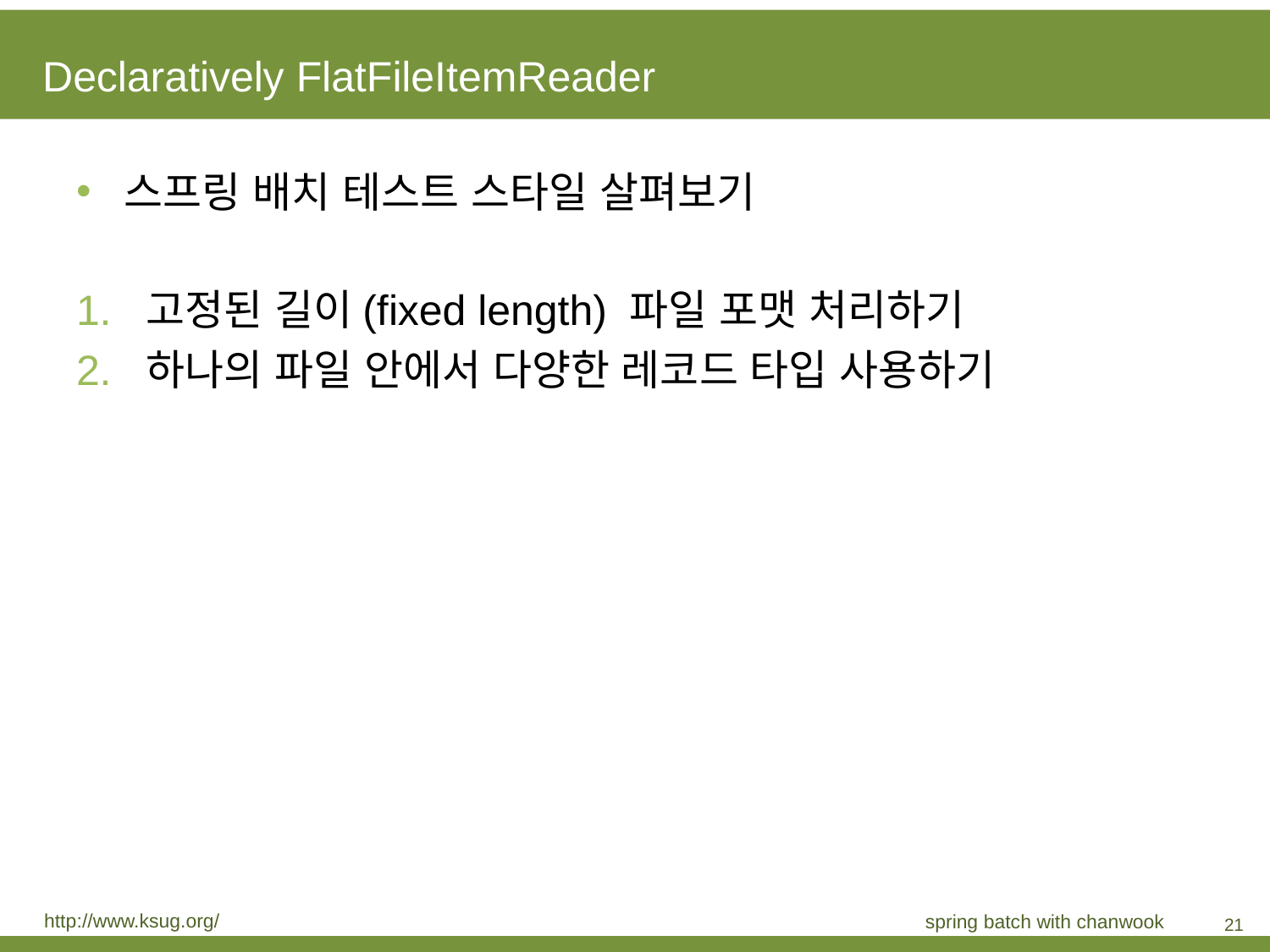

# Declaratively FlatFileItemReader
스프링 배치 테스트 스타일 살펴보기

 고정된 길이(fixed length) 파일 포맷 처리하기
 하나의 파일 안에서 다양한 레코드 타입 사용하기

http://www.ksug.org/
spring batch with chanwook
21